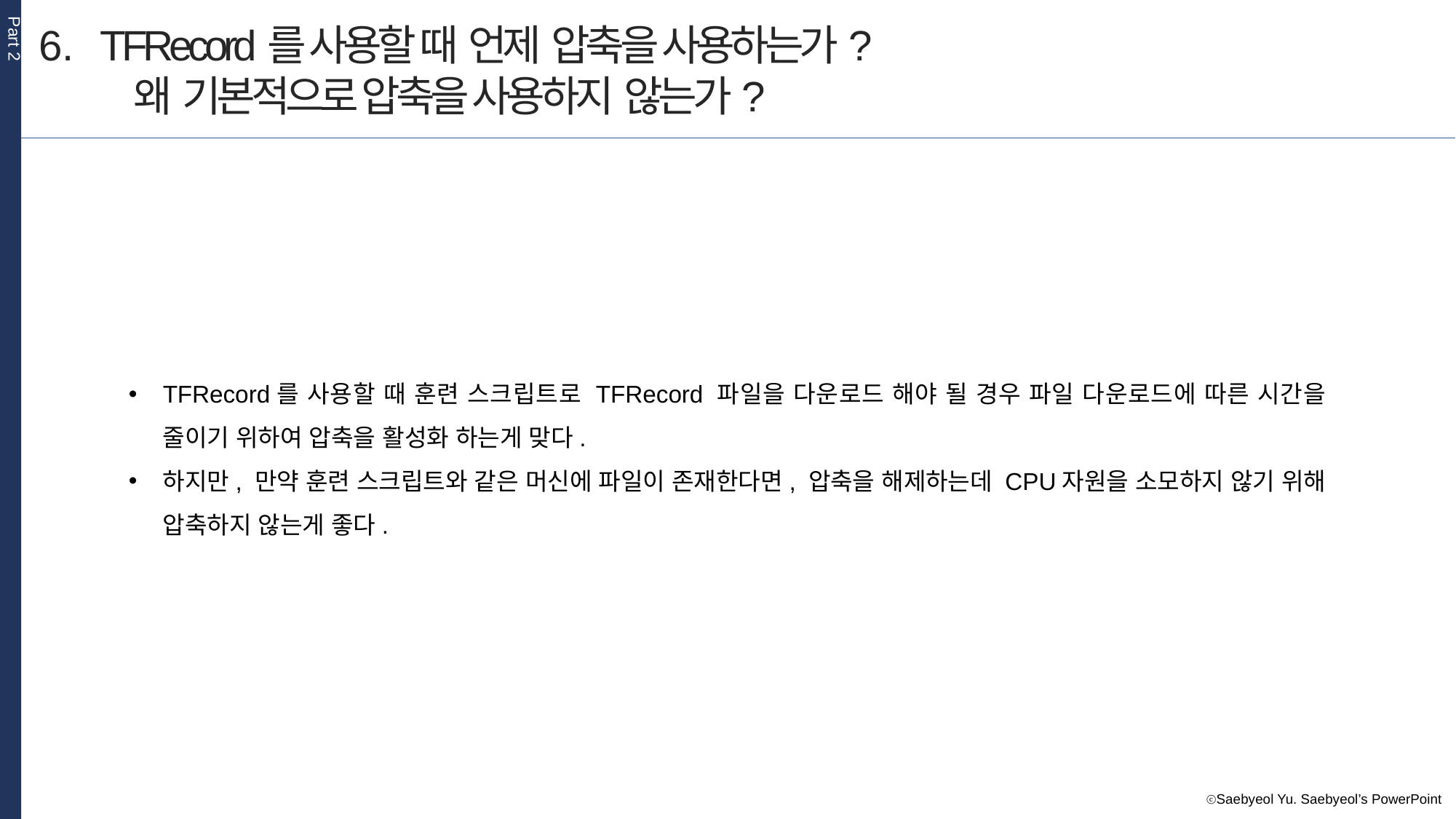

Part 2
TFRecord를 사용할 때  언제  압축을 사용하는가?
           왜  기본적으로 압축을 사용하지  않는가?
TFRecord를 사용할 때 훈련 스크립트로 TFRecord 파일을 다운로드 해야 될 경우 파일 다운로드에 따른 시간을 줄이기 위하여 압축을 활성화 하는게 맞다.
하지만, 만약 훈련 스크립트와 같은 머신에 파일이 존재한다면, 압축을 해제하는데 CPU자원을 소모하지 않기 위해 압축하지 않는게 좋다.